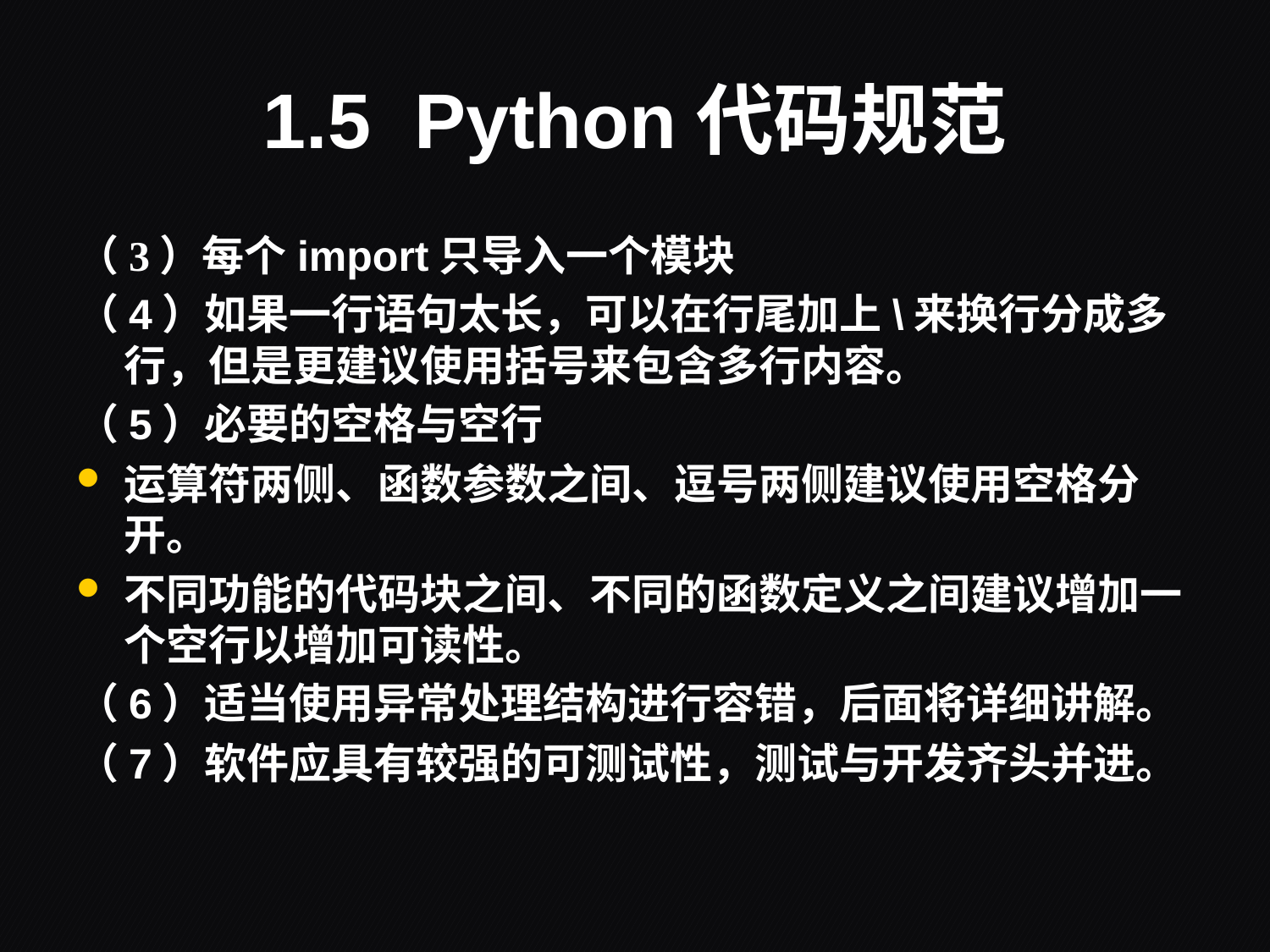

# 1.5  Python代码规范
（3）每个import只导入一个模块
（4）如果一行语句太长，可以在行尾加上\来换行分成多行，但是更建议使用括号来包含多行内容。
（5）必要的空格与空行
运算符两侧、函数参数之间、逗号两侧建议使用空格分开。
不同功能的代码块之间、不同的函数定义之间建议增加一个空行以增加可读性。
（6）适当使用异常处理结构进行容错，后面将详细讲解。
（7）软件应具有较强的可测试性，测试与开发齐头并进。